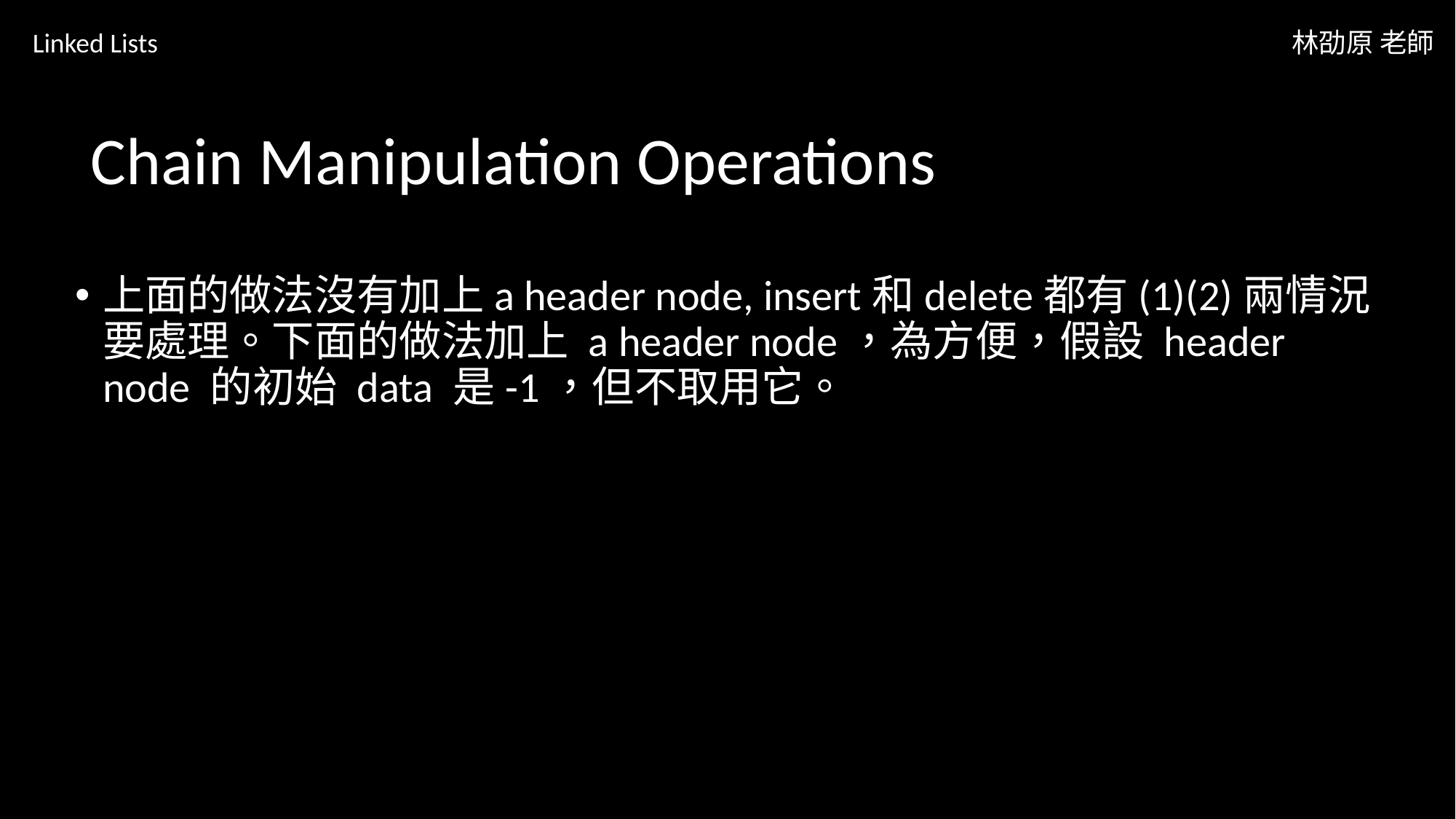

Linked Lists
林劭原 老師
Chain Manipulation Operations
上面的做法沒有加上a header node, insert和delete都有(1)(2)兩情況要處理。下面的做法加上 a header node，為方便，假設 header node 的初始 data 是-1，但不取用它。